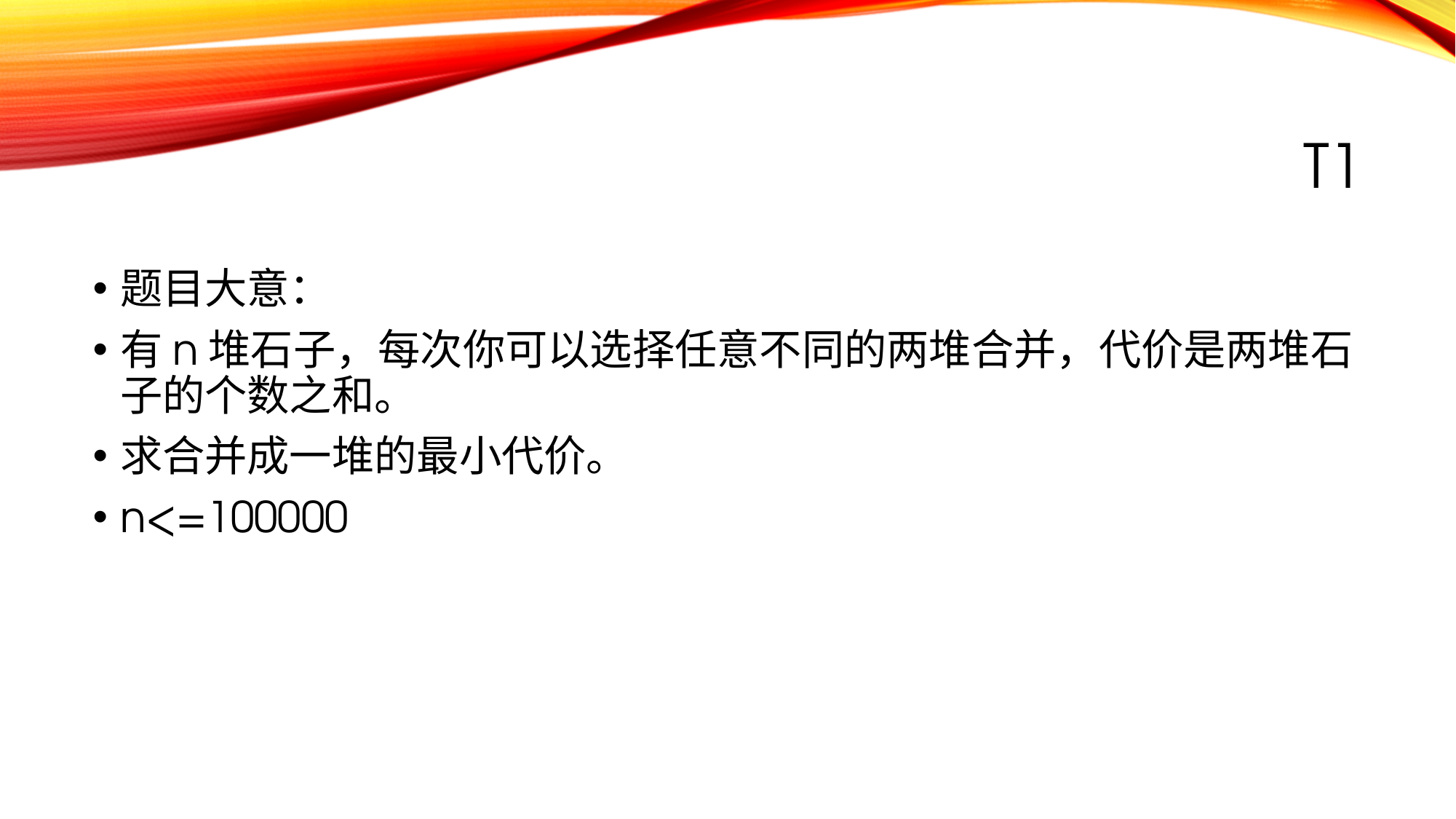

# T1
题目大意：
有n堆石子，每次你可以选择任意不同的两堆合并，代价是两堆石子的个数之和。
求合并成一堆的最小代价。
n<=100000